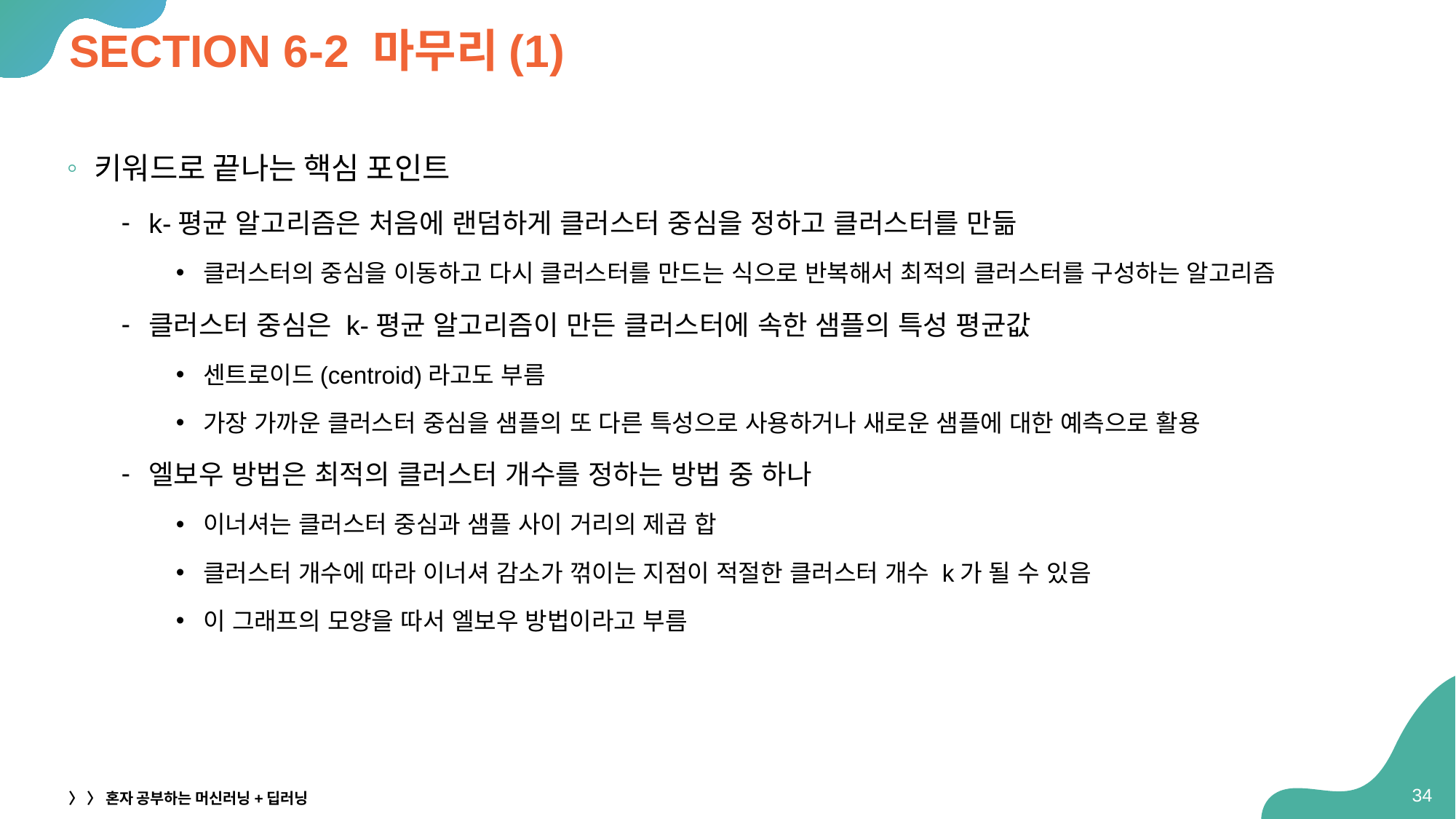

# SECTION 6-2 마무리(1)
키워드로 끝나는 핵심 포인트
k-평균 알고리즘은 처음에 랜덤하게 클러스터 중심을 정하고 클러스터를 만듦
클러스터의 중심을 이동하고 다시 클러스터를 만드는 식으로 반복해서 최적의 클러스터를 구성하는 알고리즘
클러스터 중심은 k-평균 알고리즘이 만든 클러스터에 속한 샘플의 특성 평균값
센트로이드(centroid)라고도 부름
가장 가까운 클러스터 중심을 샘플의 또 다른 특성으로 사용하거나 새로운 샘플에 대한 예측으로 활용
엘보우 방법은 최적의 클러스터 개수를 정하는 방법 중 하나
이너셔는 클러스터 중심과 샘플 사이 거리의 제곱 합
클러스터 개수에 따라 이너셔 감소가 꺾이는 지점이 적절한 클러스터 개수 k가 될 수 있음
이 그래프의 모양을 따서 엘보우 방법이라고 부름
34
〉 〉 혼자 공부하는 머신러닝+딥러닝